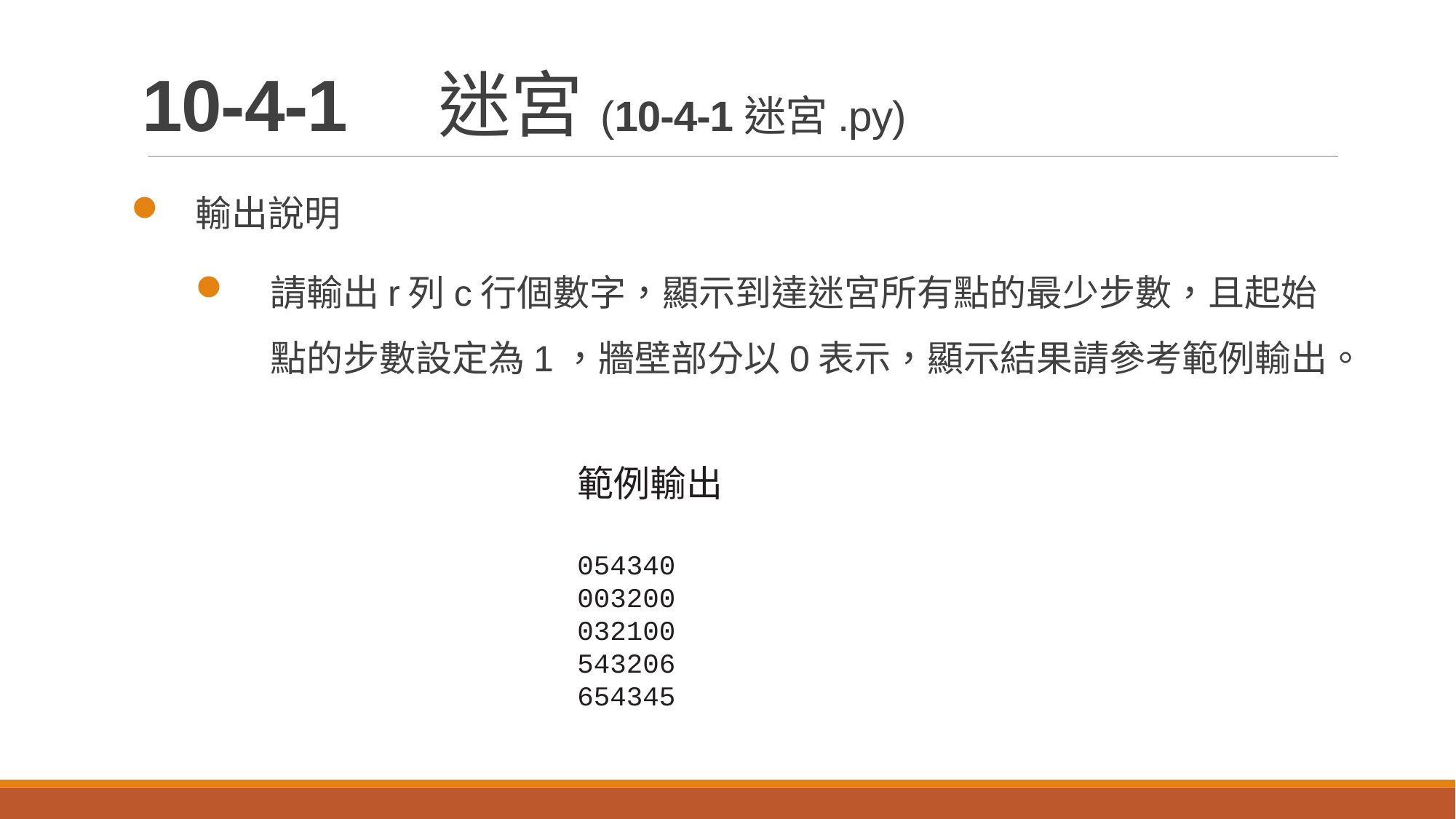

# 10-4-1　迷宮(10-4-1迷宮.py)
輸出說明
請輸出r列c行個數字，顯示到達迷宮所有點的最少步數，且起始點的步數設定為1，牆壁部分以0表示，顯示結果請參考範例輸出。
範例輸出

054340
003200
032100
543206
654345